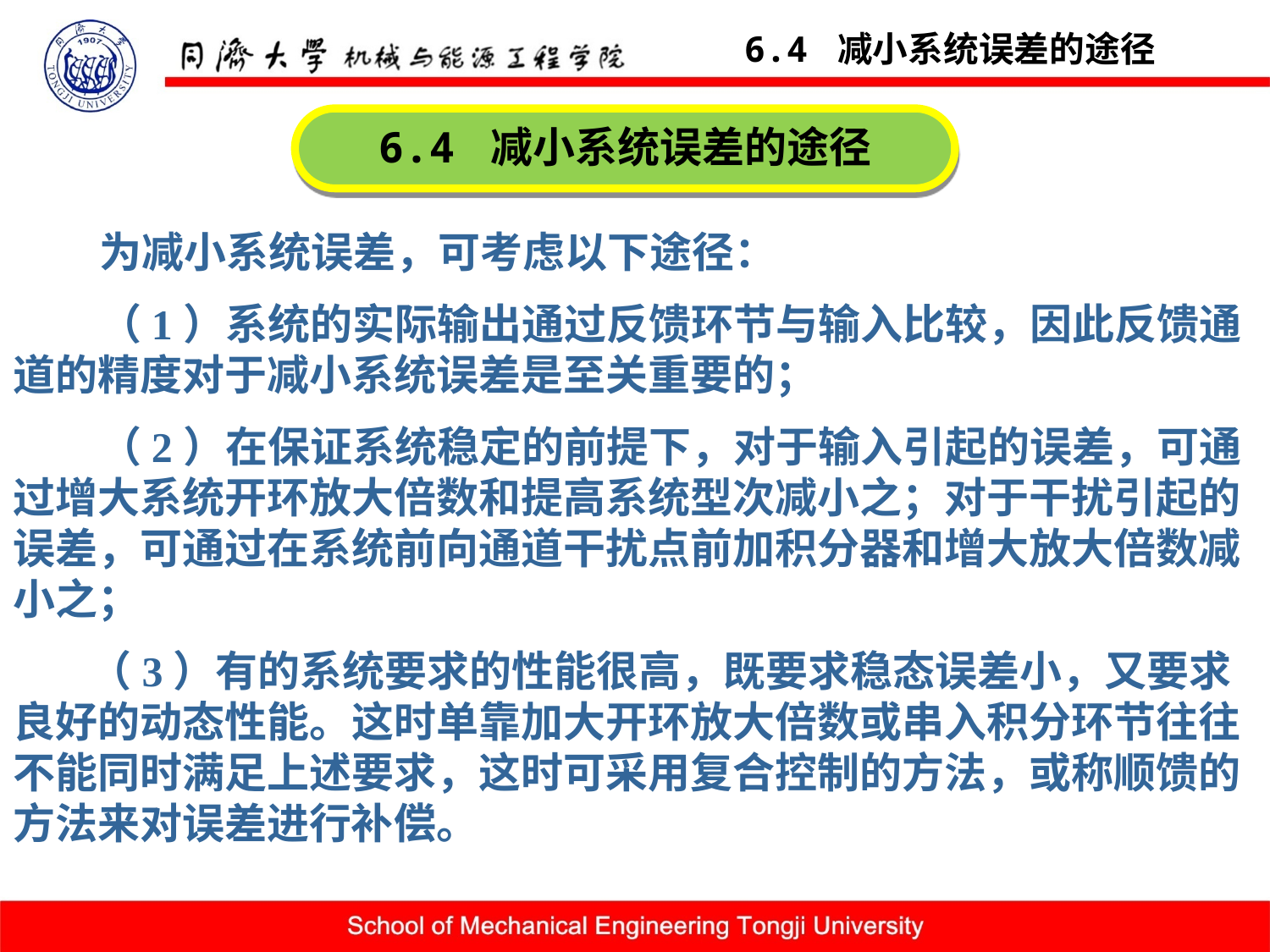

6.4 减小系统误差的途径

6.4 减小系统误差的途径
        为减小系统误差，可考虑以下途径：
        （1）系统的实际输出通过反馈环节与输入比较，因此反馈通道的精度对于减小系统误差是至关重要的；
        （2）在保证系统稳定的前提下，对于输入引起的误差，可通过增大系统开环放大倍数和提高系统型次减小之；对于干扰引起的误差，可通过在系统前向通道干扰点前加积分器和增大放大倍数减小之；
       （3）有的系统要求的性能很高，既要求稳态误差小，又要求良好的动态性能。这时单靠加大开环放大倍数或串入积分环节往往不能同时满足上述要求，这时可采用复合控制的方法，或称顺馈的方法来对误差进行补偿。